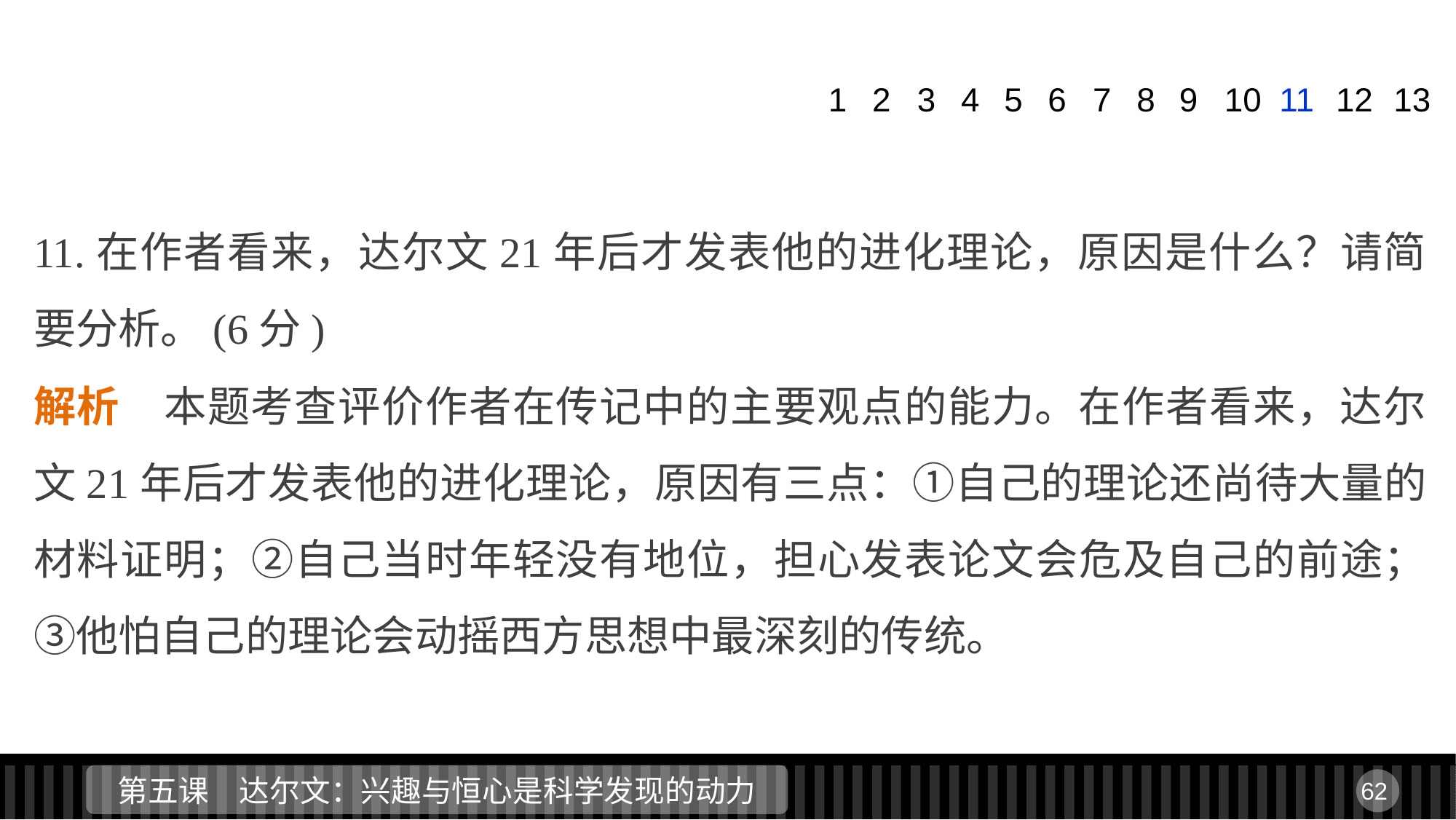

1
2
3
4
5
6
7
8
9
11
12
13
10
11.在作者看来，达尔文21年后才发表他的进化理论，原因是什么？请简要分析。(6分)
解析　本题考查评价作者在传记中的主要观点的能力。在作者看来，达尔文21年后才发表他的进化理论，原因有三点：①自己的理论还尚待大量的材料证明；②自己当时年轻没有地位，担心发表论文会危及自己的前途；③他怕自己的理论会动摇西方思想中最深刻的传统。